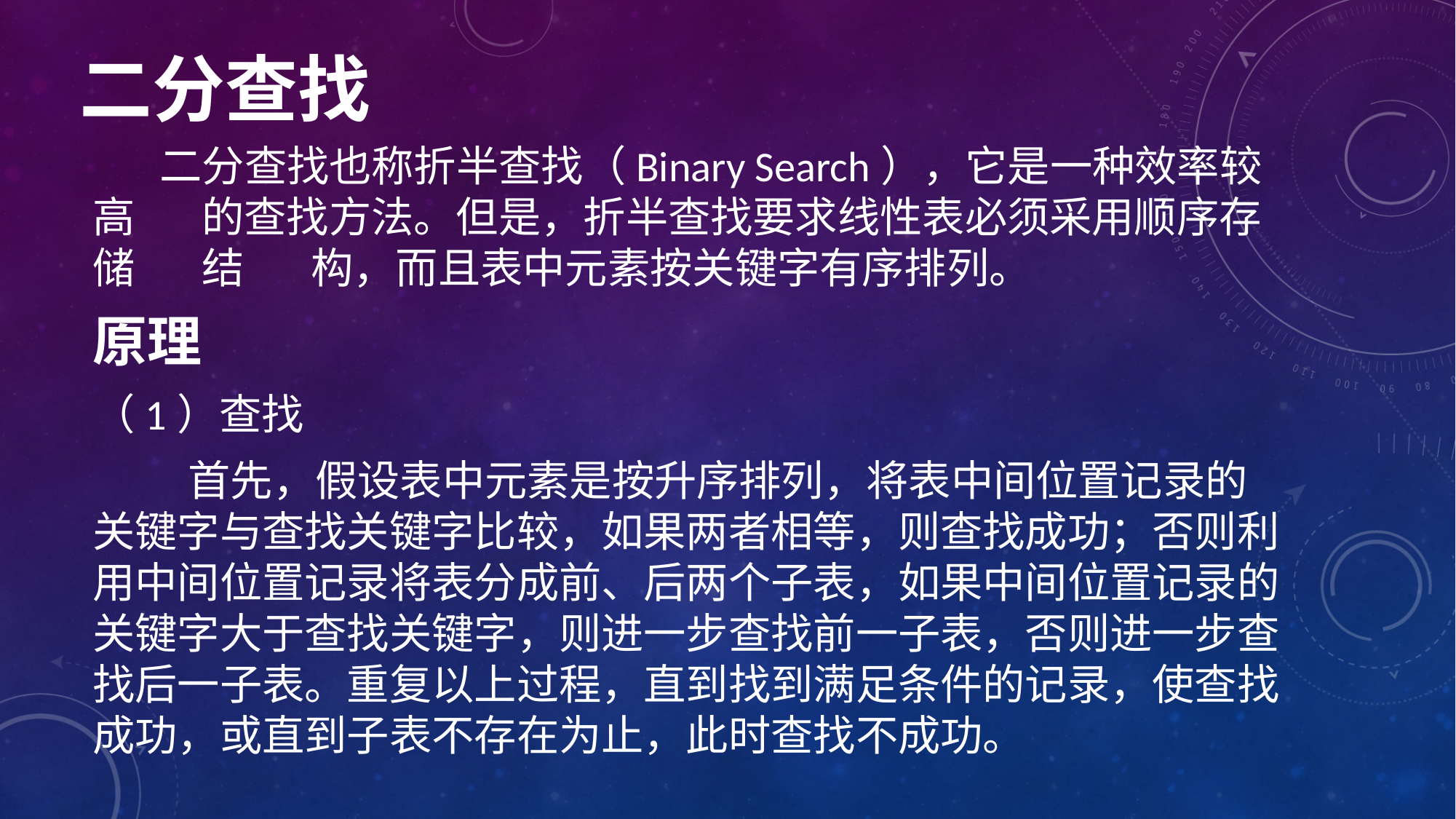

# 二分查找
      二分查找也称折半查找（Binary Search），它是一种效率较高      	的查找方法。但是，折半查找要求线性表必须采用顺序存储 	结	构，而且表中元素按关键字有序排列。
原理
（1）查找
         首先，假设表中元素是按升序排列，将表中间位置记录的关键字与查找关键字比较，如果两者相等，则查找成功；否则利用中间位置记录将表分成前、后两个子表，如果中间位置记录的关键字大于查找关键字，则进一步查找前一子表，否则进一步查找后一子表。重复以上过程，直到找到满足条件的记录，使查找成功，或直到子表不存在为止，此时查找不成功。